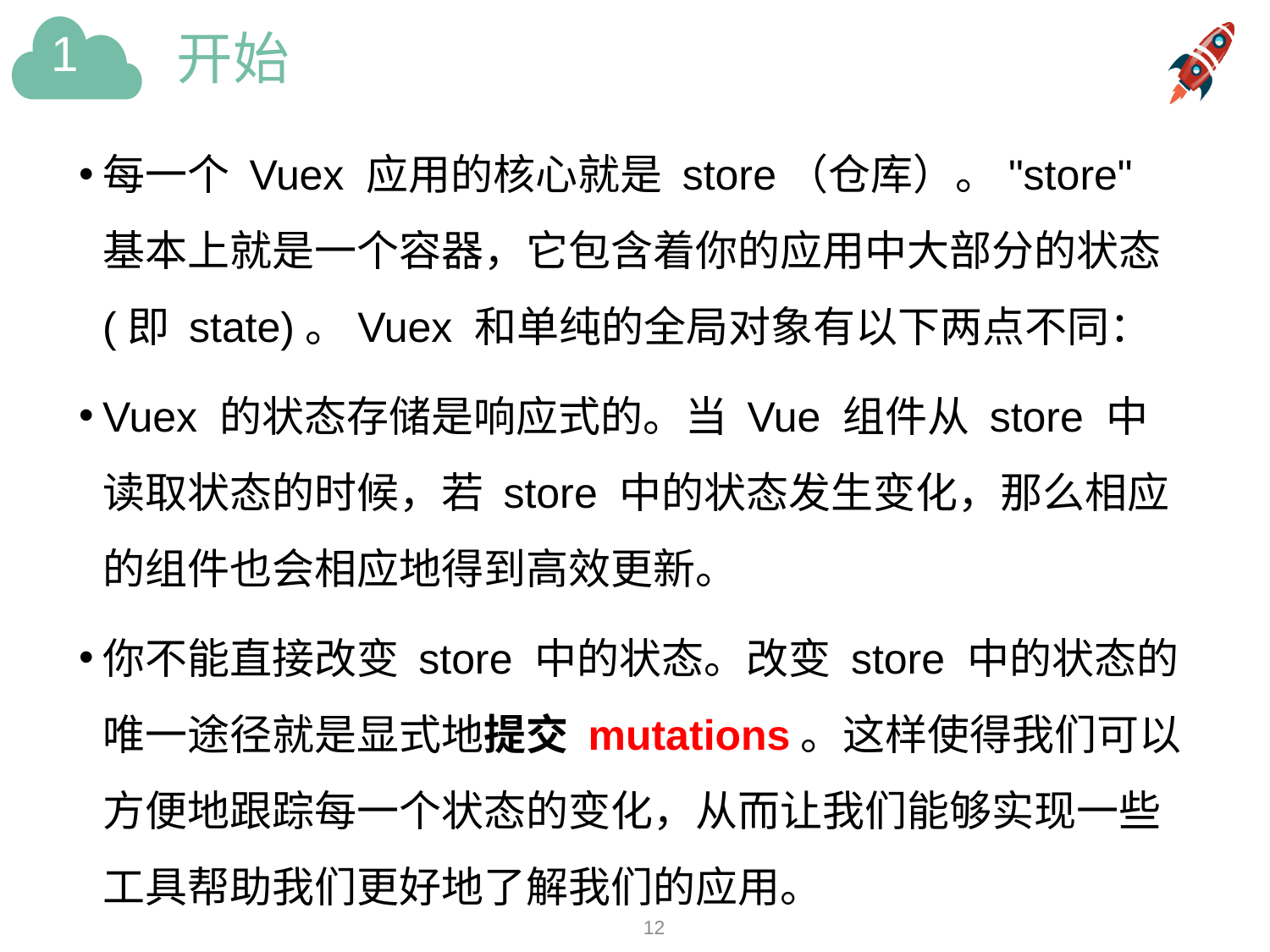

# 开始
每一个 Vuex 应用的核心就是 store（仓库）。"store" 基本上就是一个容器，它包含着你的应用中大部分的状态(即 state)。Vuex 和单纯的全局对象有以下两点不同：
Vuex 的状态存储是响应式的。当 Vue 组件从 store 中读取状态的时候，若 store 中的状态发生变化，那么相应的组件也会相应地得到高效更新。
你不能直接改变 store 中的状态。改变 store 中的状态的唯一途径就是显式地提交 mutations。这样使得我们可以方便地跟踪每一个状态的变化，从而让我们能够实现一些工具帮助我们更好地了解我们的应用。
12